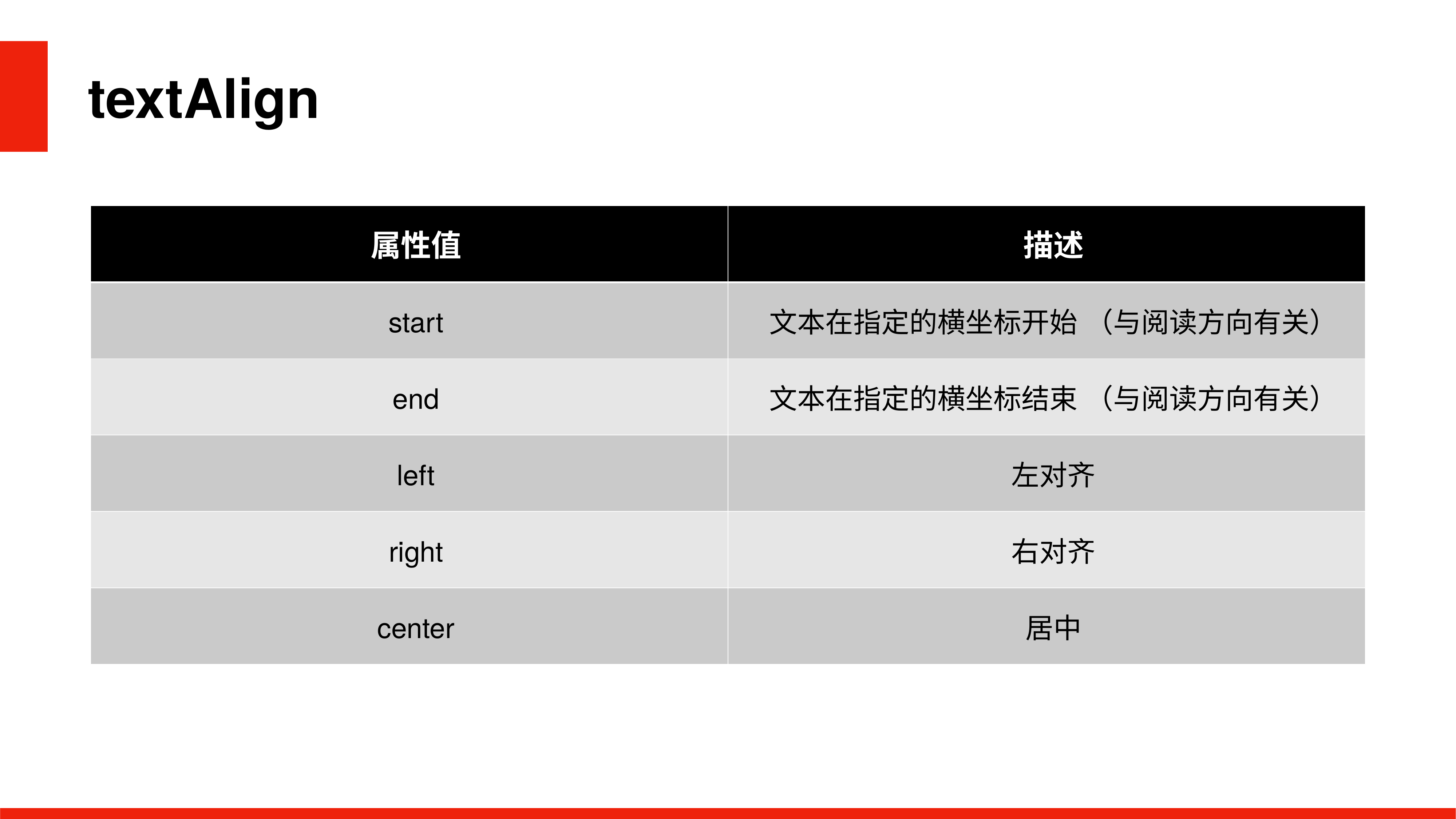

textAlign
| 属性值 | 描述 |
| --- | --- |
| start | 文本在指定的横坐标开始 （与阅读方向有关） |
| end | 文本在指定的横坐标结束 （与阅读方向有关） |
| left | 左对齐 |
| right | 右对齐 |
| center | 居中 |
32